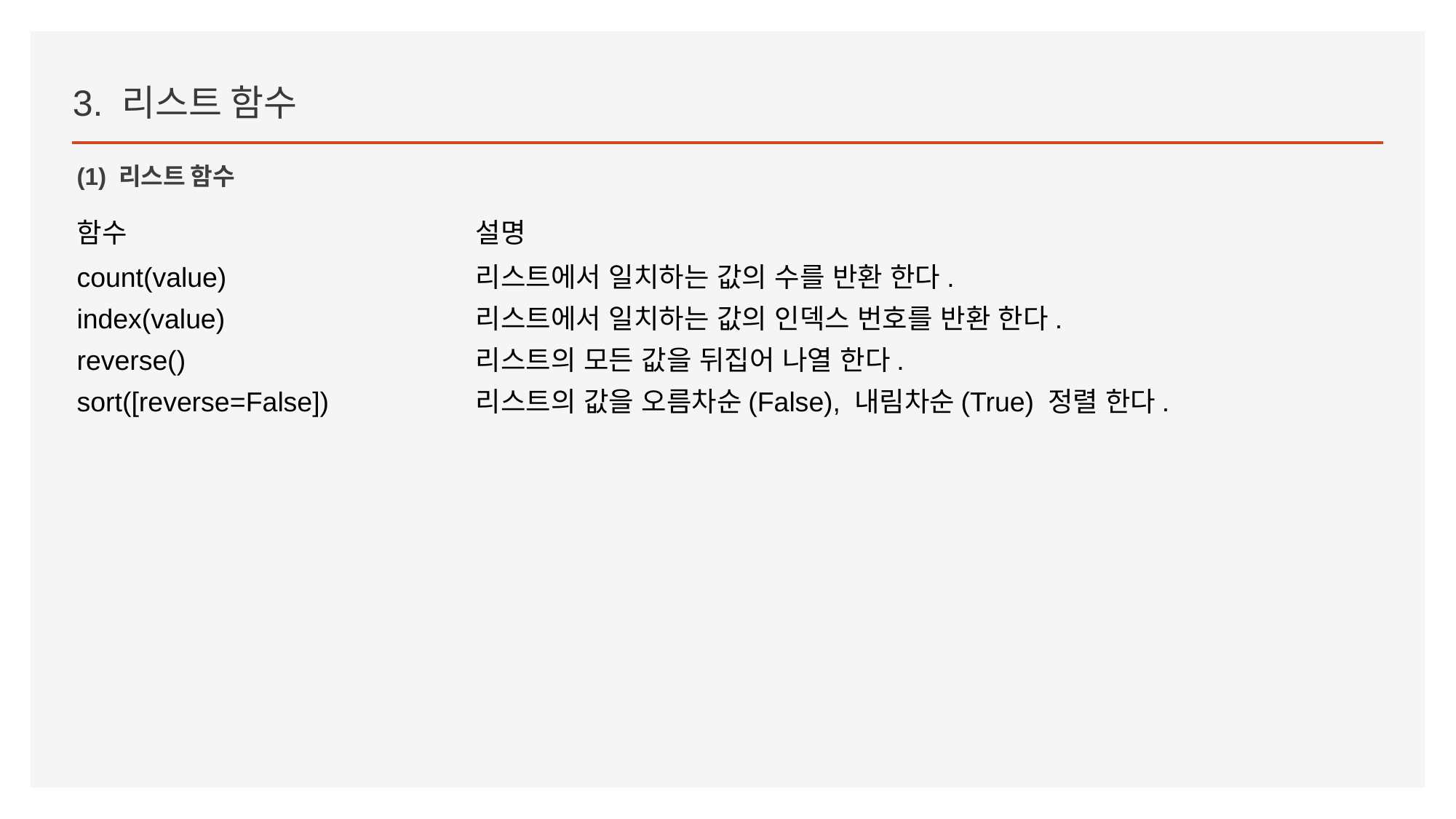

3. 리스트 함수
(1) 리스트 함수
| 함수 | 설명 |
| --- | --- |
| count(value) | 리스트에서 일치하는 값의 수를 반환 한다. |
| index(value) | 리스트에서 일치하는 값의 인덱스 번호를 반환 한다. |
| reverse() | 리스트의 모든 값을 뒤집어 나열 한다. |
| sort([reverse=False]) | 리스트의 값을 오름차순(False), 내림차순(True) 정렬 한다. |